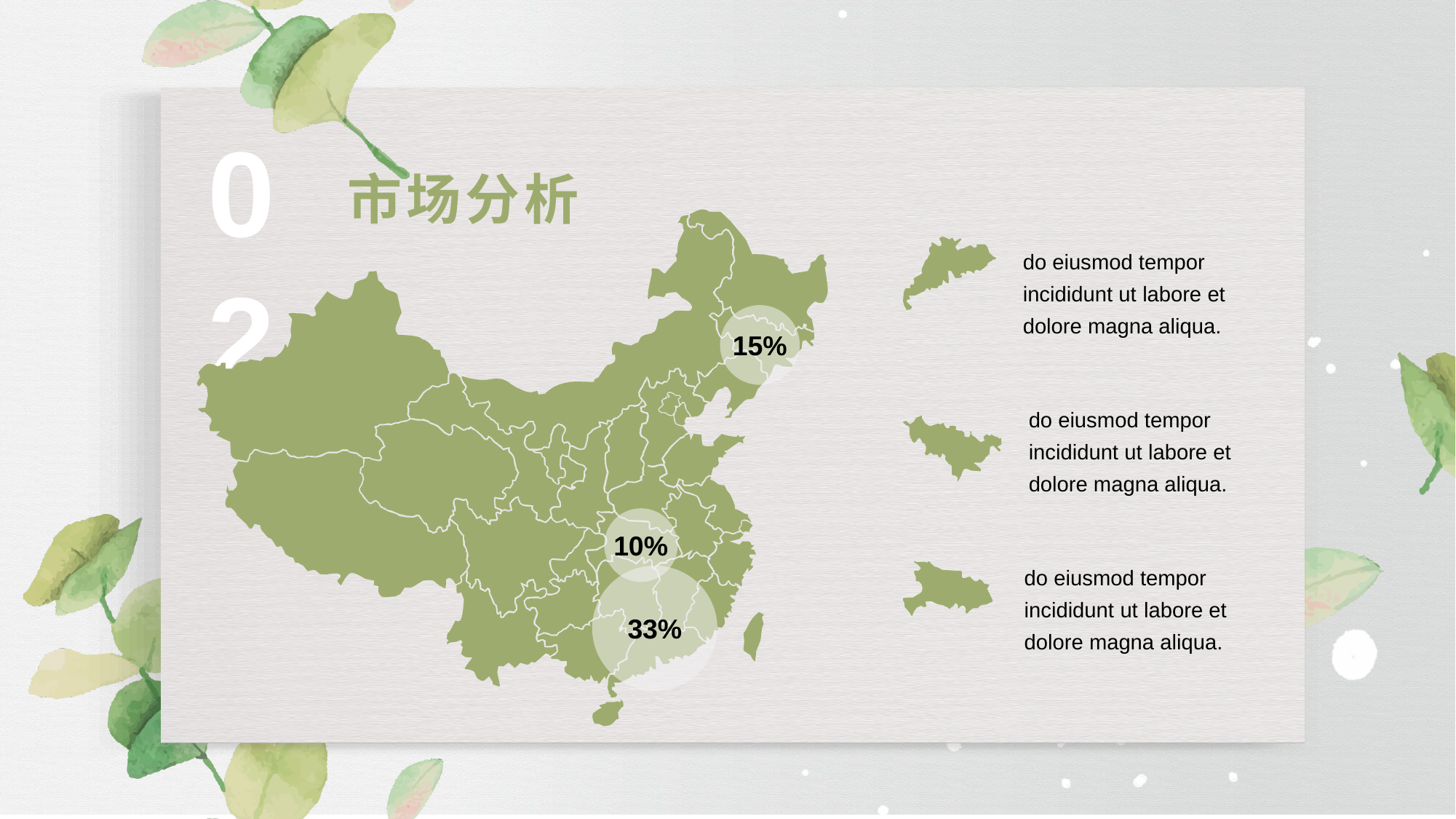

02
市场分析

do eiusmod tempor incididunt ut labore et dolore magna aliqua.
15%
do eiusmod tempor incididunt ut labore et dolore magna aliqua.

10%
do eiusmod tempor incididunt ut labore et dolore magna aliqua.

33%